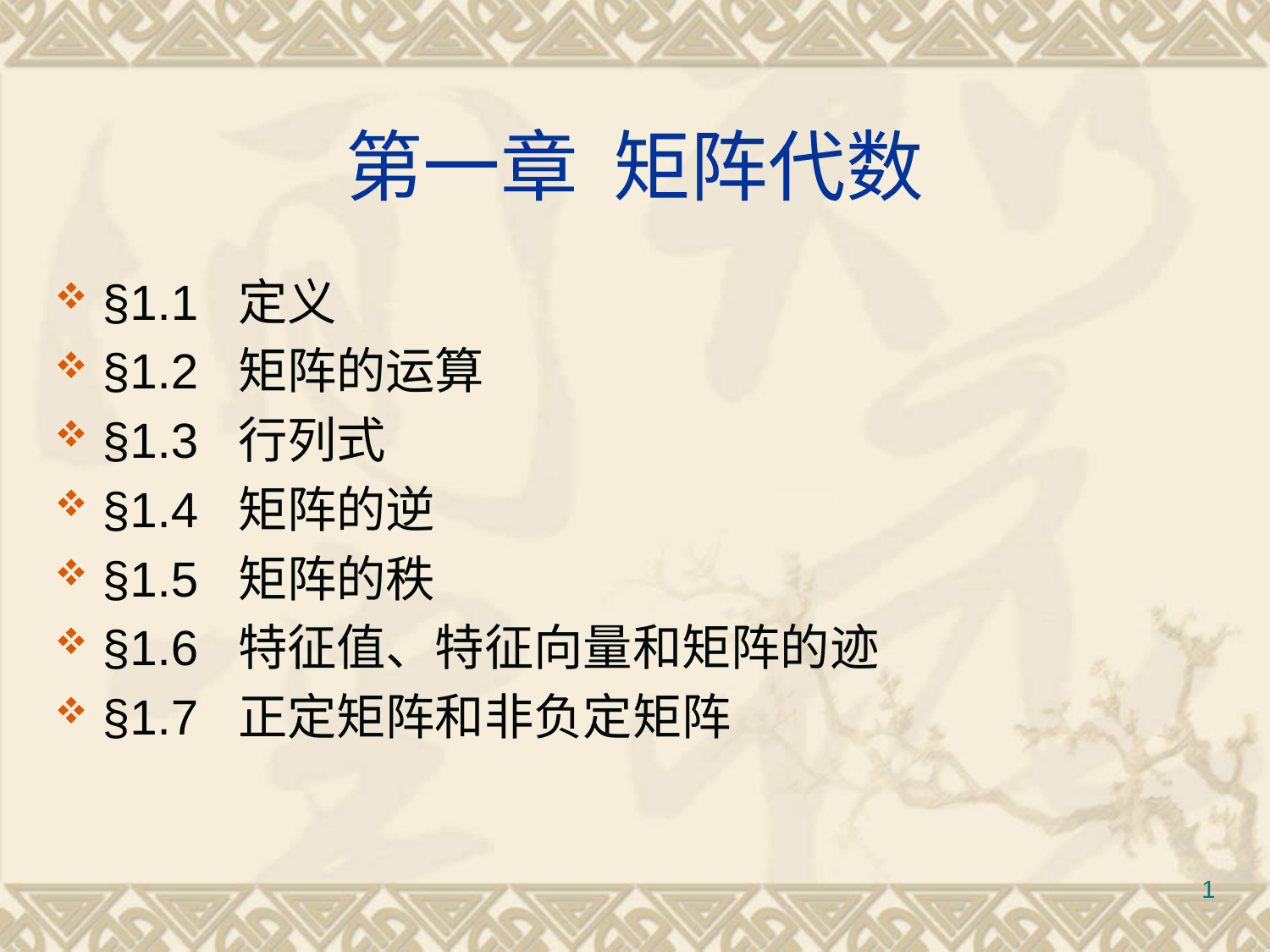

# 第一章  矩阵代数
§1.1  定义
§1.2  矩阵的运算
§1.3  行列式
§1.4  矩阵的逆
§1.5  矩阵的秩
§1.6  特征值、特征向量和矩阵的迹
§1.7  正定矩阵和非负定矩阵
1